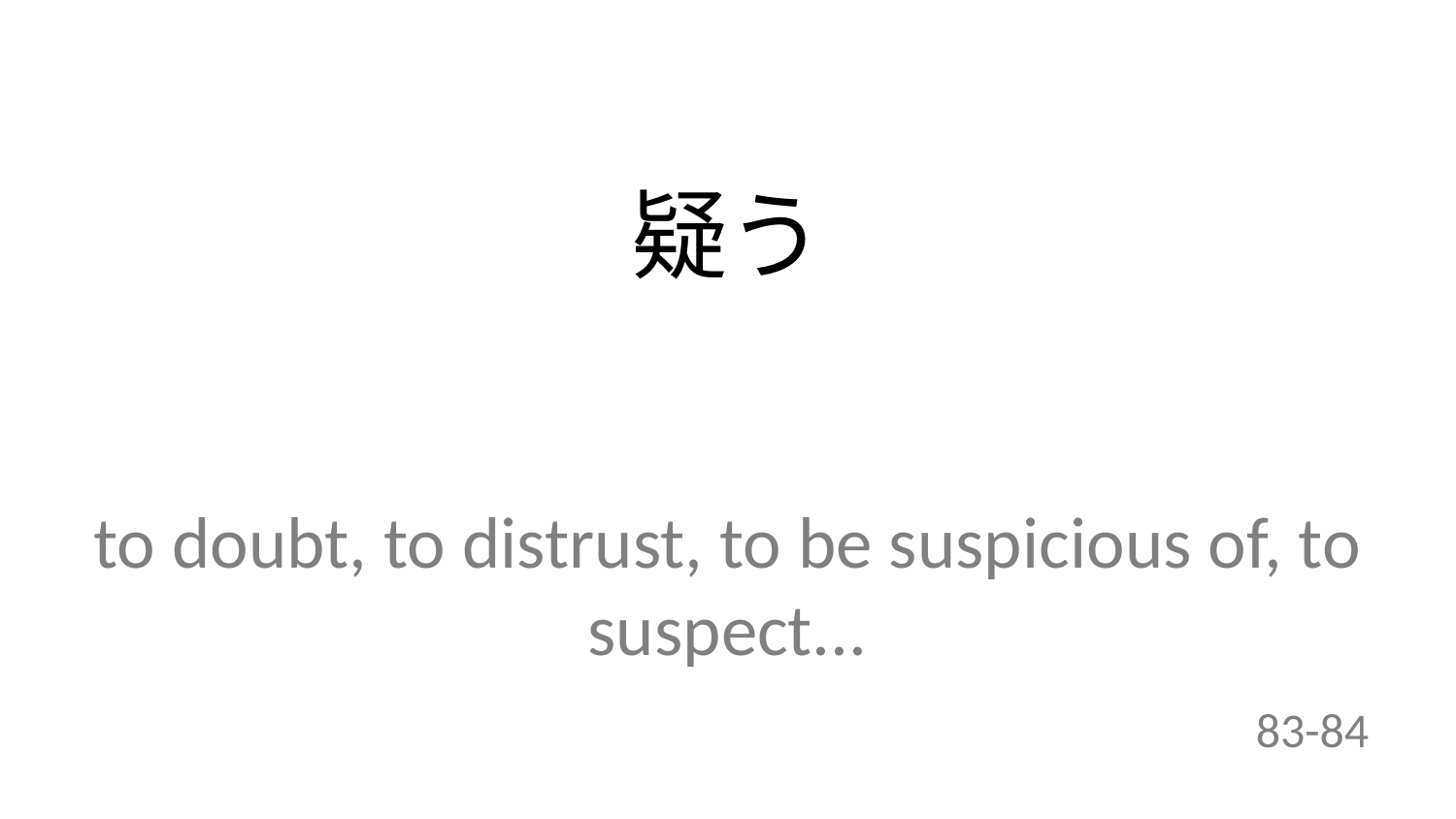

疑う

to doubt, to distrust, to be suspicious of, to suspect...
83-84